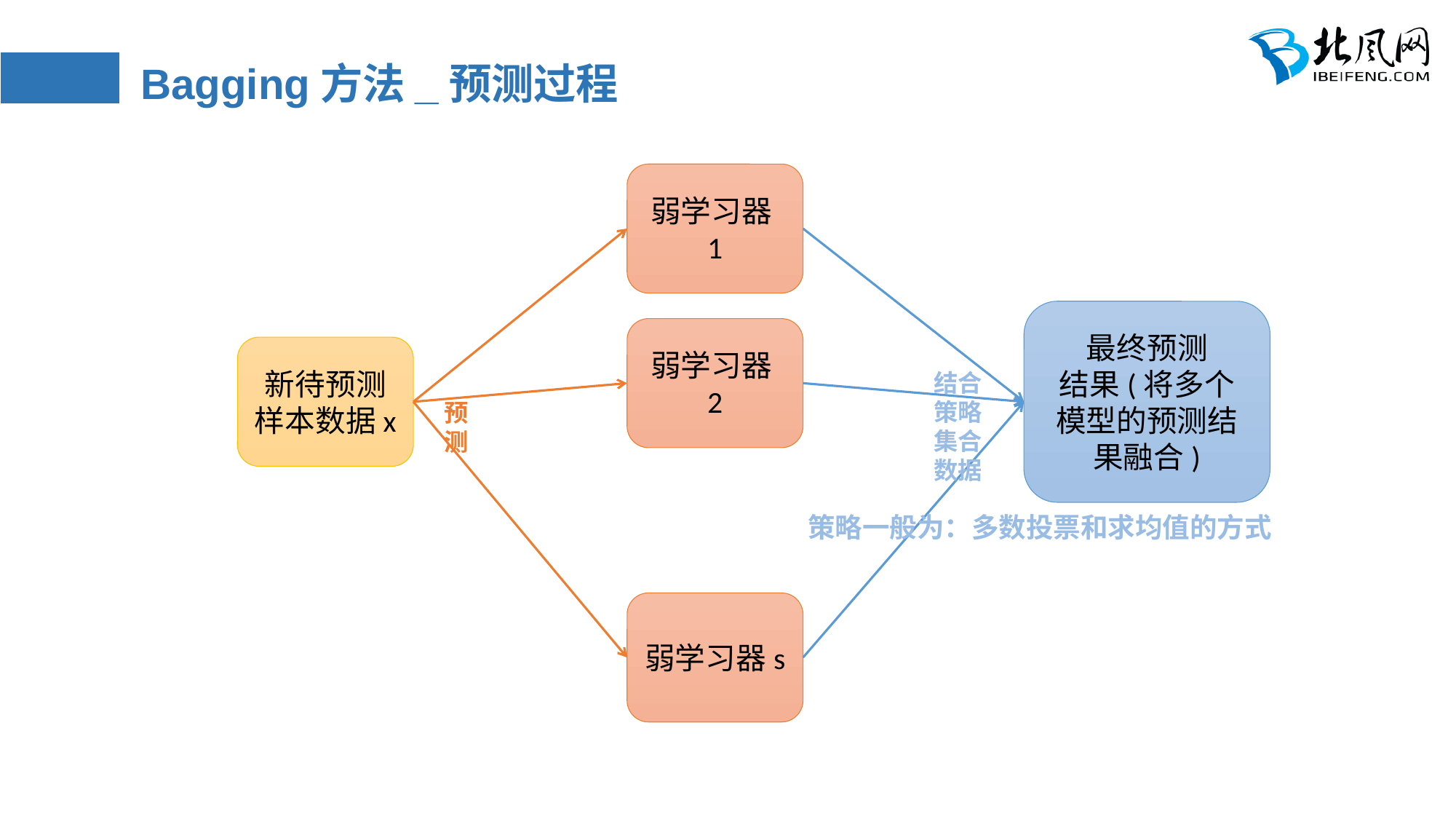

# Bagging方法_预测过程
弱学习器1
弱学习器2
新待预测样本数据x
预测
弱学习器s
最终预测
结果(将多个模型的预测结果融合)
结合
策略
集合
数据
策略一般为：多数投票和求均值的方式